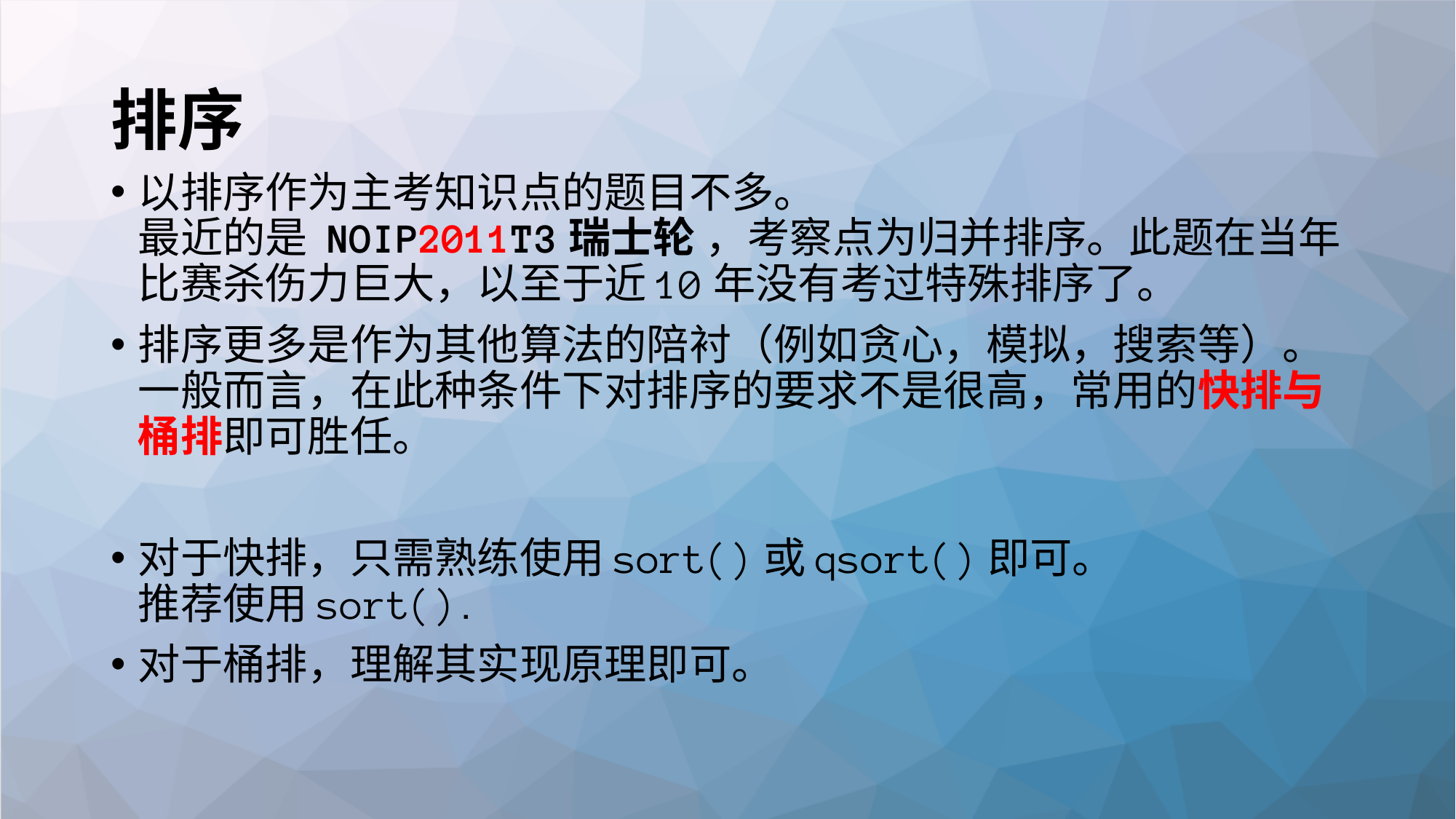

# 排序
以排序作为主考知识点的题目不多。
最近的是 NOIP2011T3瑞士轮 ，考察点为归并排序。此题在当年比赛杀伤力巨大，以至于近10年没有考过特殊排序了。
排序更多是作为其他算法的陪衬（例如贪心，模拟，搜索等）。一般而言，在此种条件下对排序的要求不是很高，常用的快排与桶排即可胜任。

对于快排，只需熟练使用sort()或qsort()即可。
推荐使用sort().
对于桶排，理解其实现原理即可。